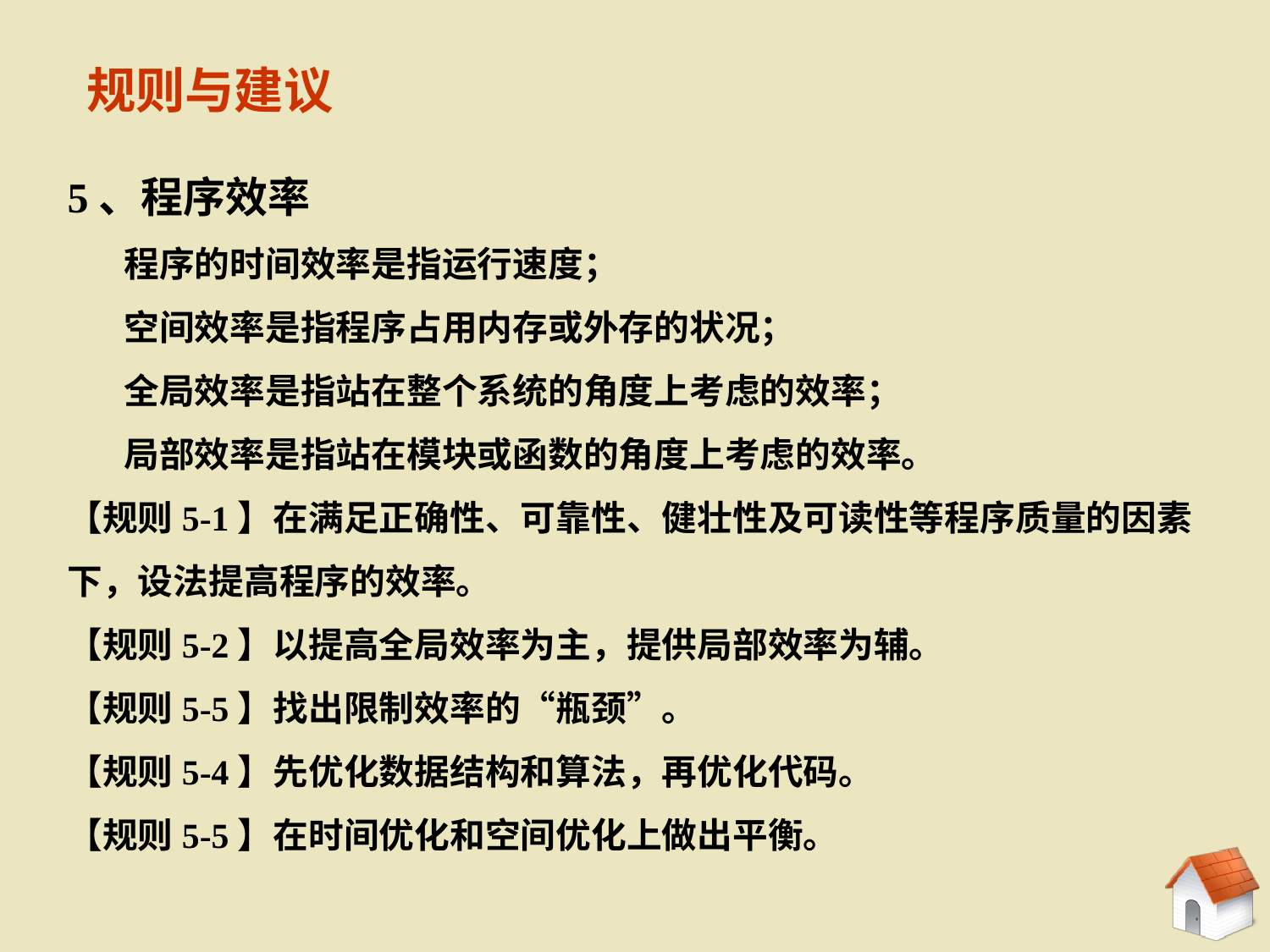

规则与建议
5、程序效率
      程序的时间效率是指运行速度；
      空间效率是指程序占用内存或外存的状况；
      全局效率是指站在整个系统的角度上考虑的效率；
      局部效率是指站在模块或函数的角度上考虑的效率。
【规则5-1】在满足正确性、可靠性、健壮性及可读性等程序质量的因素下，设法提高程序的效率。
【规则5-2】以提高全局效率为主，提供局部效率为辅。
【规则5-5】找出限制效率的“瓶颈”。
【规则5-4】先优化数据结构和算法，再优化代码。
【规则5-5】在时间优化和空间优化上做出平衡。